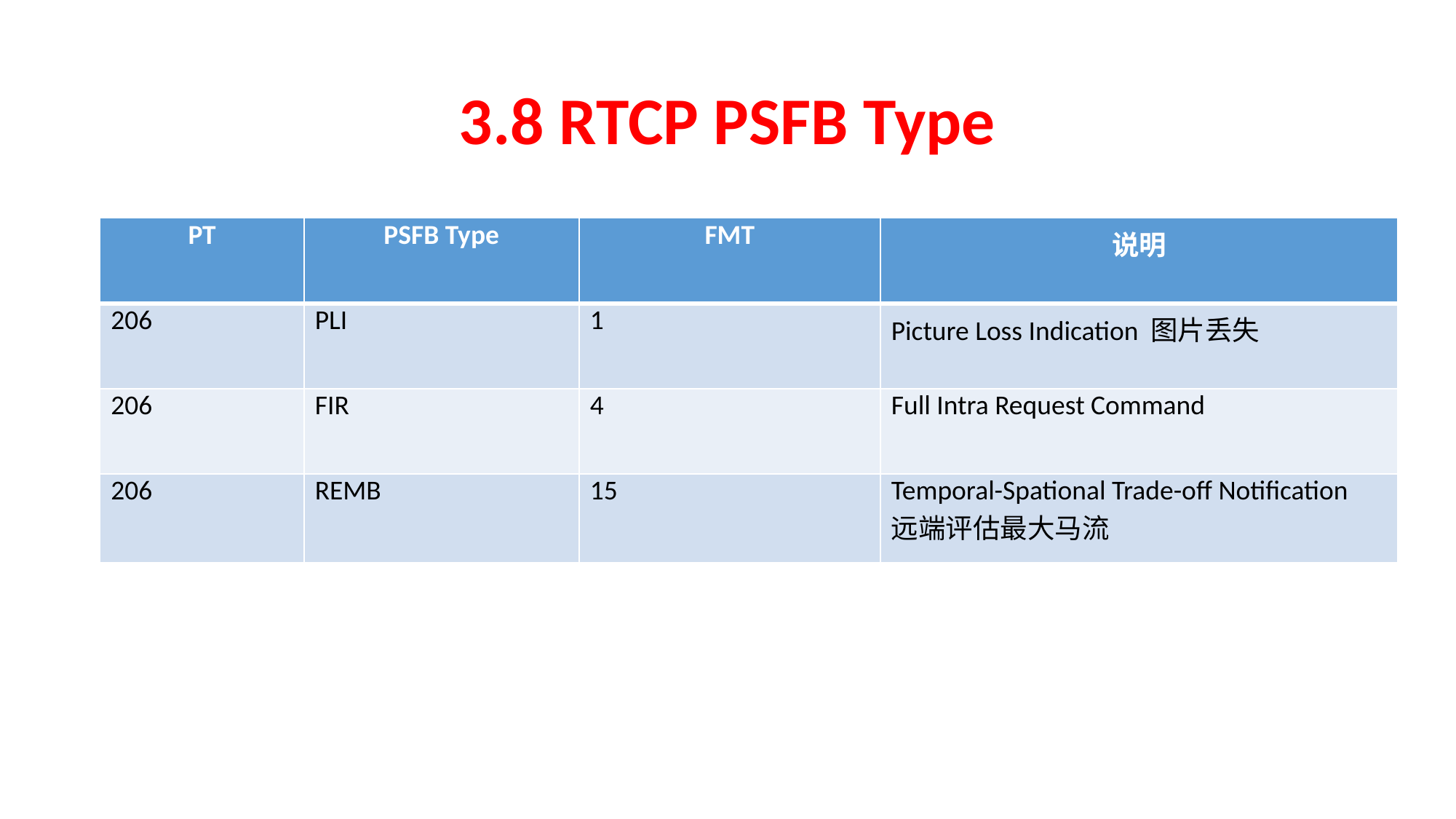

# 3.8 RTCP PSFB Type
| PT | PSFB Type | FMT | 说明 |
| --- | --- | --- | --- |
| 206 | PLI | 1 | Picture Loss Indication 图片丢失 |
| 206 | FIR | 4 | Full Intra Request Command |
| 206 | REMB | 15 | Temporal-Spational Trade-off Notification 远端评估最大马流 |